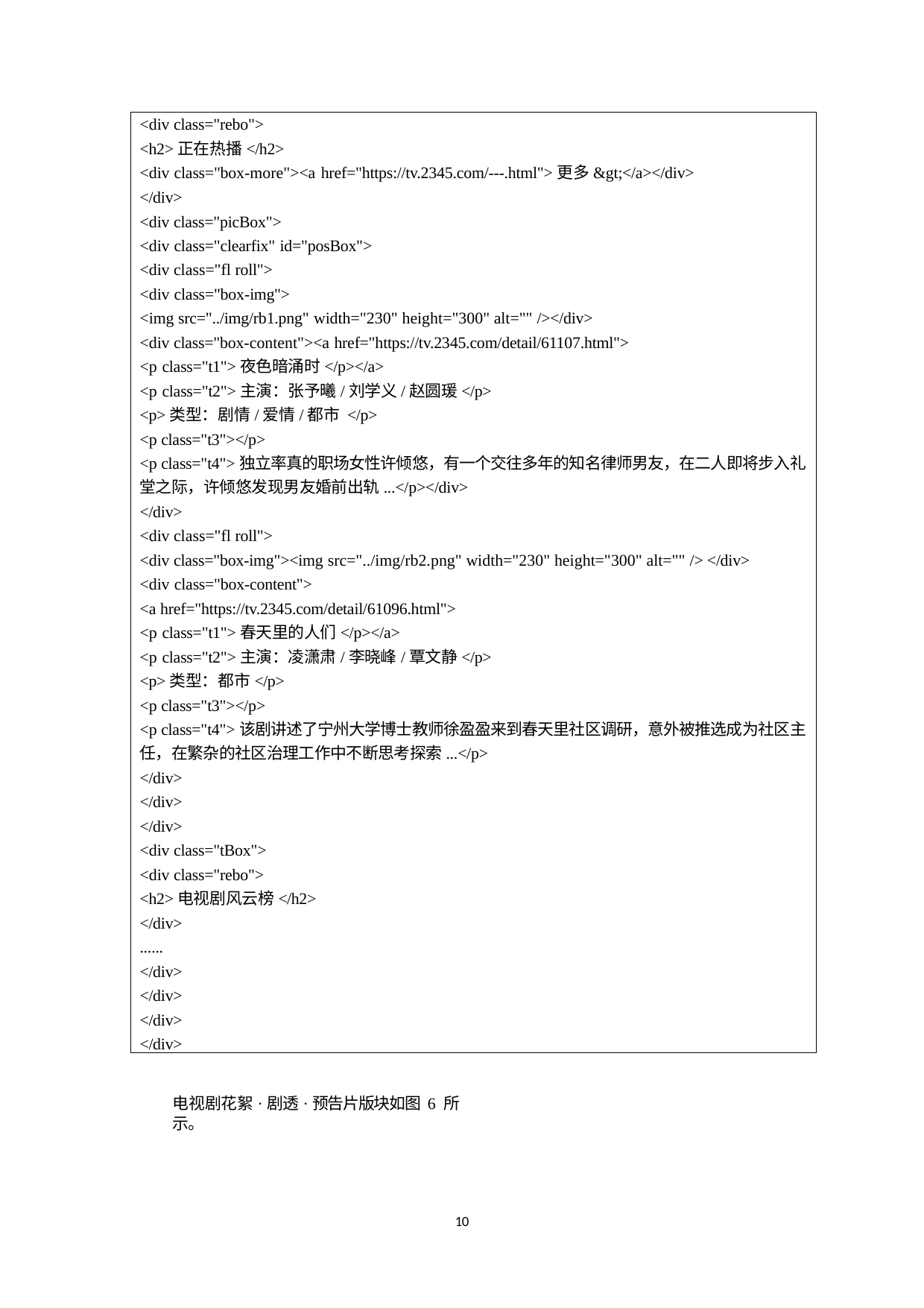

<div class="rebo">
<h2>正在热播</h2>
<div class="box-more"><a href="https://tv.2345.com/---.html">更多&gt;</a></div>
</div>
<div class="picBox">
<div class="clearfix" id="posBox">
<div class="fl roll">
<div class="box-img">
<img src="../img/rb1.png" width="230" height="300" alt="" /></div>
<div class="box-content"><a href="https://tv.2345.com/detail/61107.html">
<p class="t1">夜色暗涌时</p></a>
<p class="t2">主演：张予曦/刘学义/赵圆瑗</p>
<p>类型：剧情/爱情/都市 </p>
<p class="t3"></p>
<p class="t4">独立率真的职场女性许倾悠，有一个交往多年的知名律师男友，在二人即将步入礼堂之际，许倾悠发现男友婚前出轨...</p></div>
</div>
<div class="fl roll">
<div class="box-img"><img src="../img/rb2.png" width="230" height="300" alt="" /> </div>
<div class="box-content">
<a href="https://tv.2345.com/detail/61096.html">
<p class="t1">春天里的人们</p></a>
<p class="t2">主演：凌潇肃/李晓峰/覃文静</p>
<p>类型：都市</p>
<p class="t3"></p>
<p class="t4">该剧讲述了宁州大学博士教师徐盈盈来到春天里社区调研，意外被推选成为社区主任，在繁杂的社区治理工作中不断思考探索...</p>
</div>
</div>
</div>
<div class="tBox">
<div class="rebo">
<h2>电视剧风云榜</h2>
</div>
......
</div>
</div>
</div>
</div>
电视剧花絮·剧透·预告片版块如图 6 所示。
10